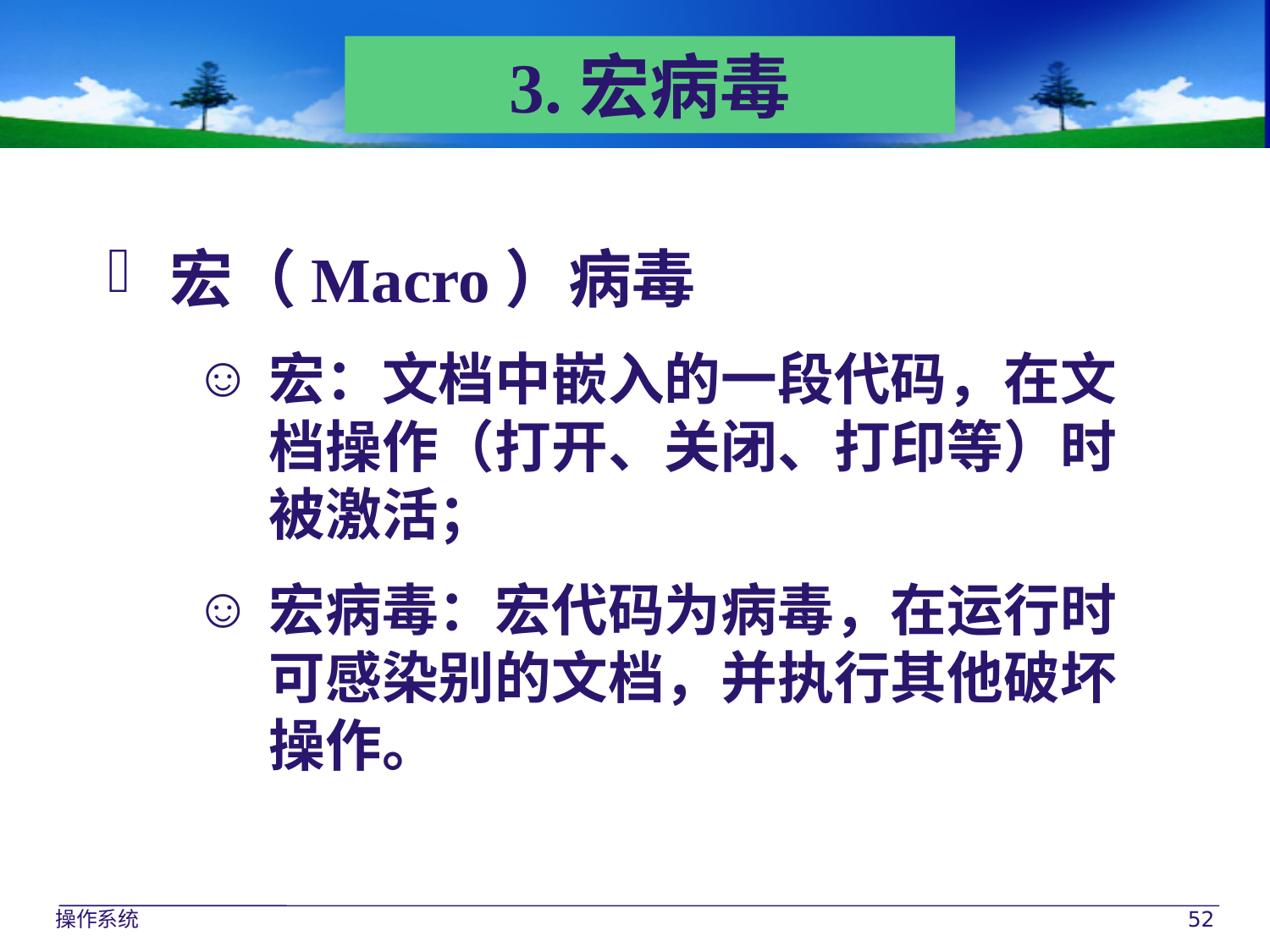

3.宏病毒
宏（Macro）病毒
宏：文档中嵌入的一段代码，在文档操作（打开、关闭、打印等）时被激活；
宏病毒：宏代码为病毒，在运行时可感染别的文档，并执行其他破坏操作。
操作系统
52